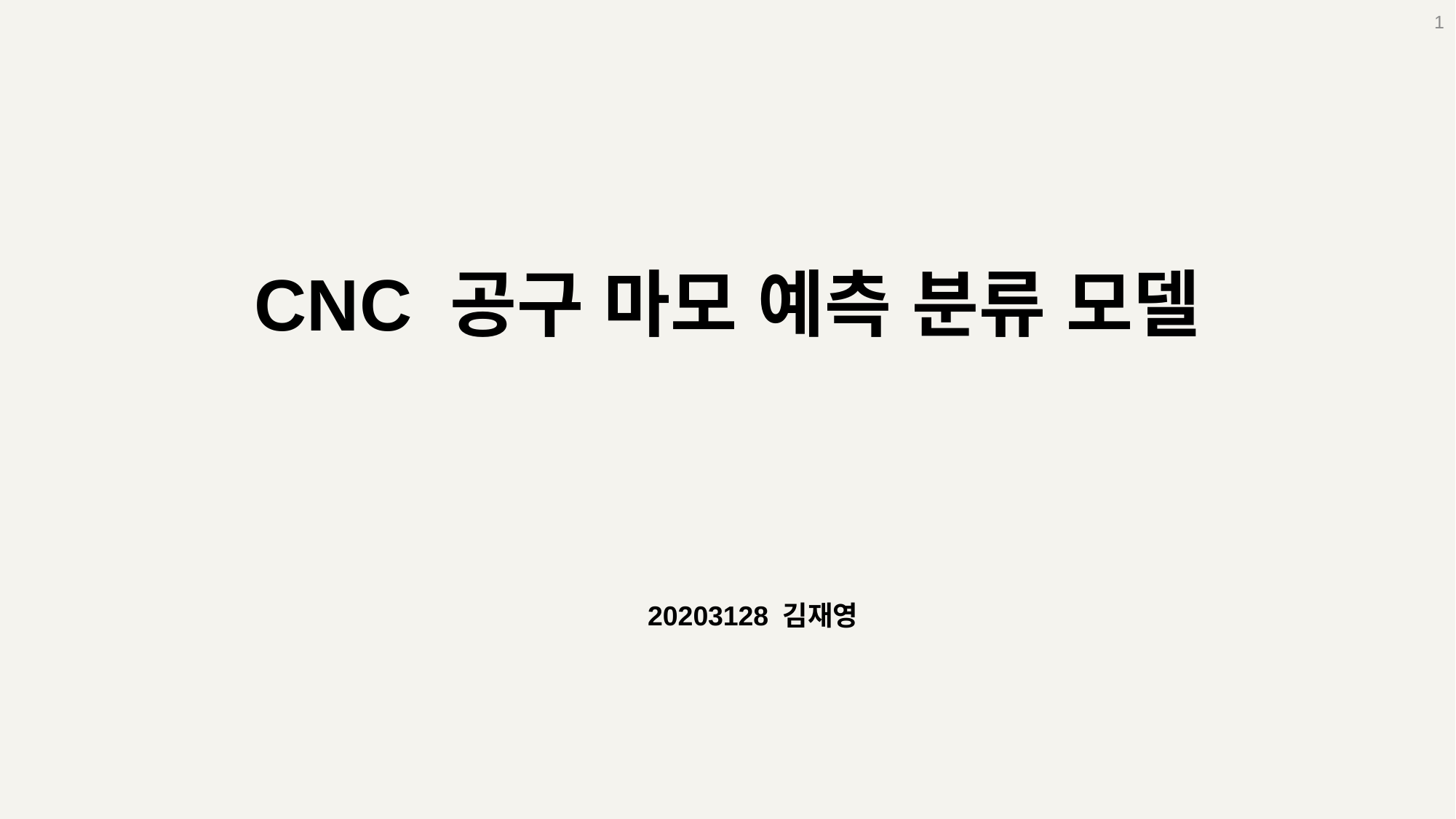

1
CNC 공구 마모 예측 분류 모델
20203128 김재영